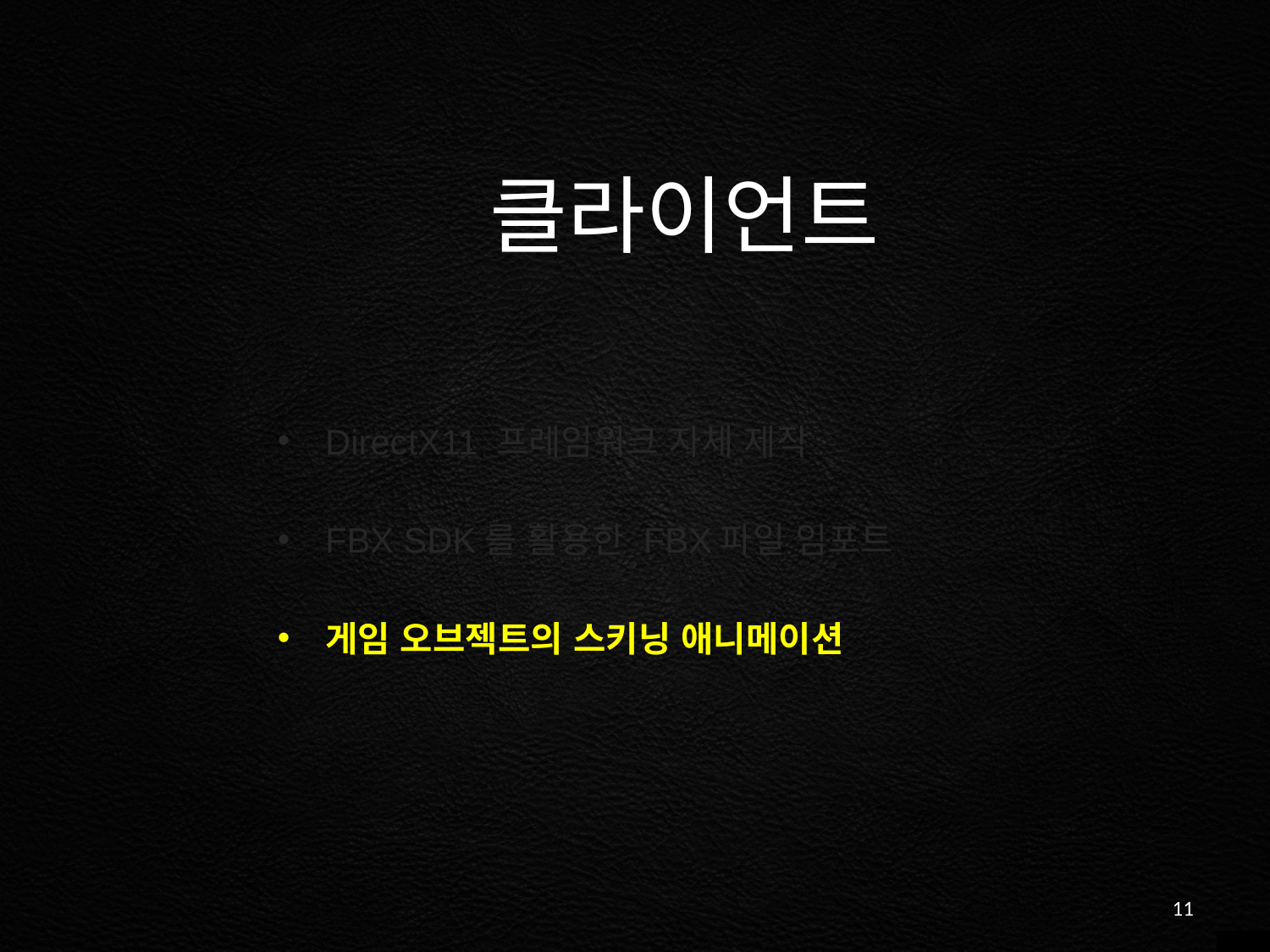

클라이언트

DirectX11 프레임워크 자체 제작

FBX SDK를 활용한 FBX파일 임포트

게임 오브젝트의 스키닝 애니메이션

11